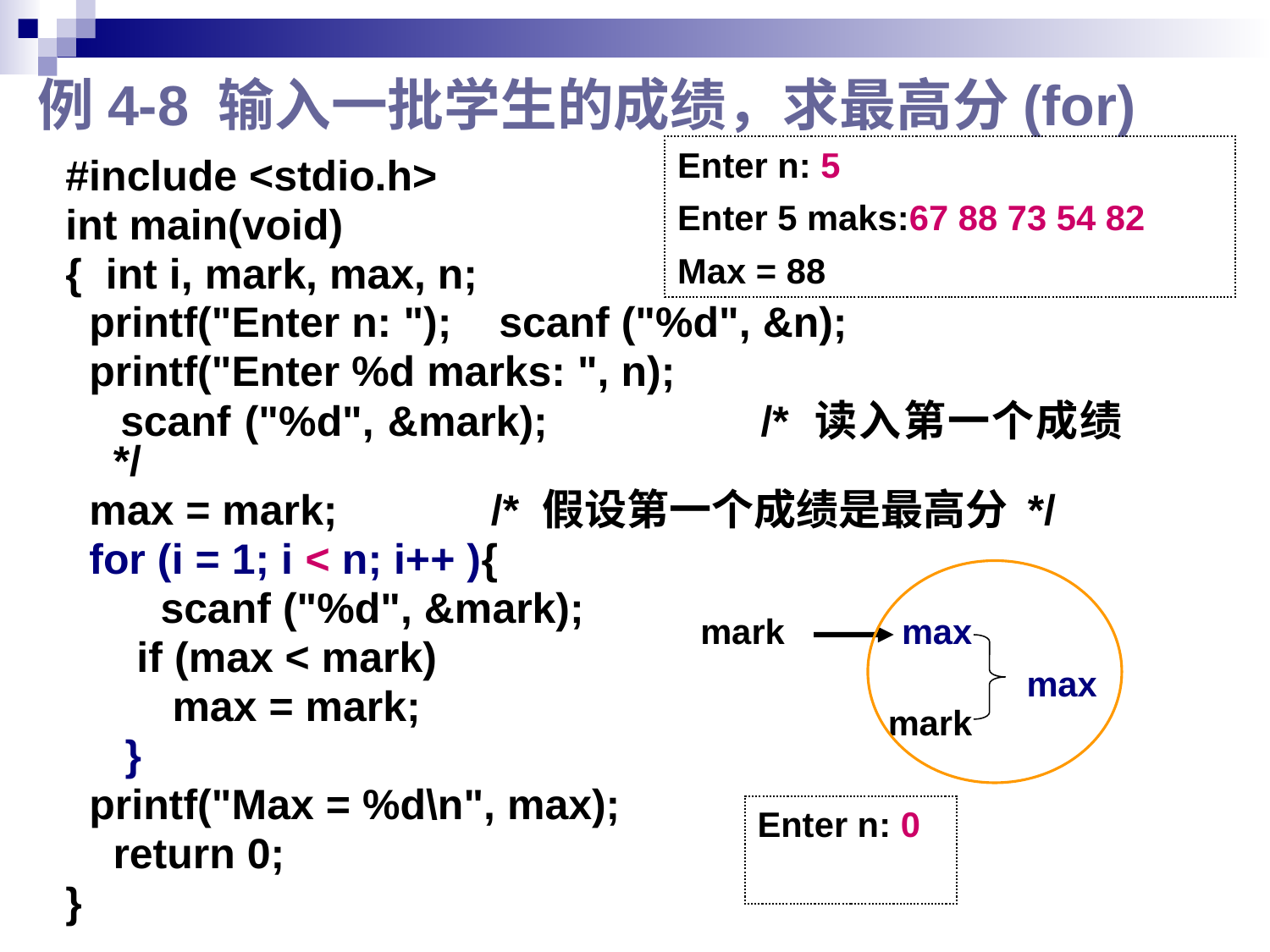

# 例4-8 输入一批学生的成绩，求最高分(for)
Enter n: 5
Enter 5 maks:67 88 73 54 82
Max = 88
#include <stdio.h>
int main(void)
{  int i, mark, max, n;
  printf("Enter n: ");    scanf ("%d", &n);
  printf("Enter %d marks: ", n);
    scanf ("%d", &mark);   	         /* 读入第一个成绩 */
  max = mark;             /* 假设第一个成绩是最高分 */
  for (i = 1; i < n; i++ ){
        scanf ("%d", &mark);
      if (max < mark)
         max = mark;
     }
  printf("Max = %d\n", max);
    return 0;
}

mark            max

max
mark
Enter n: 0